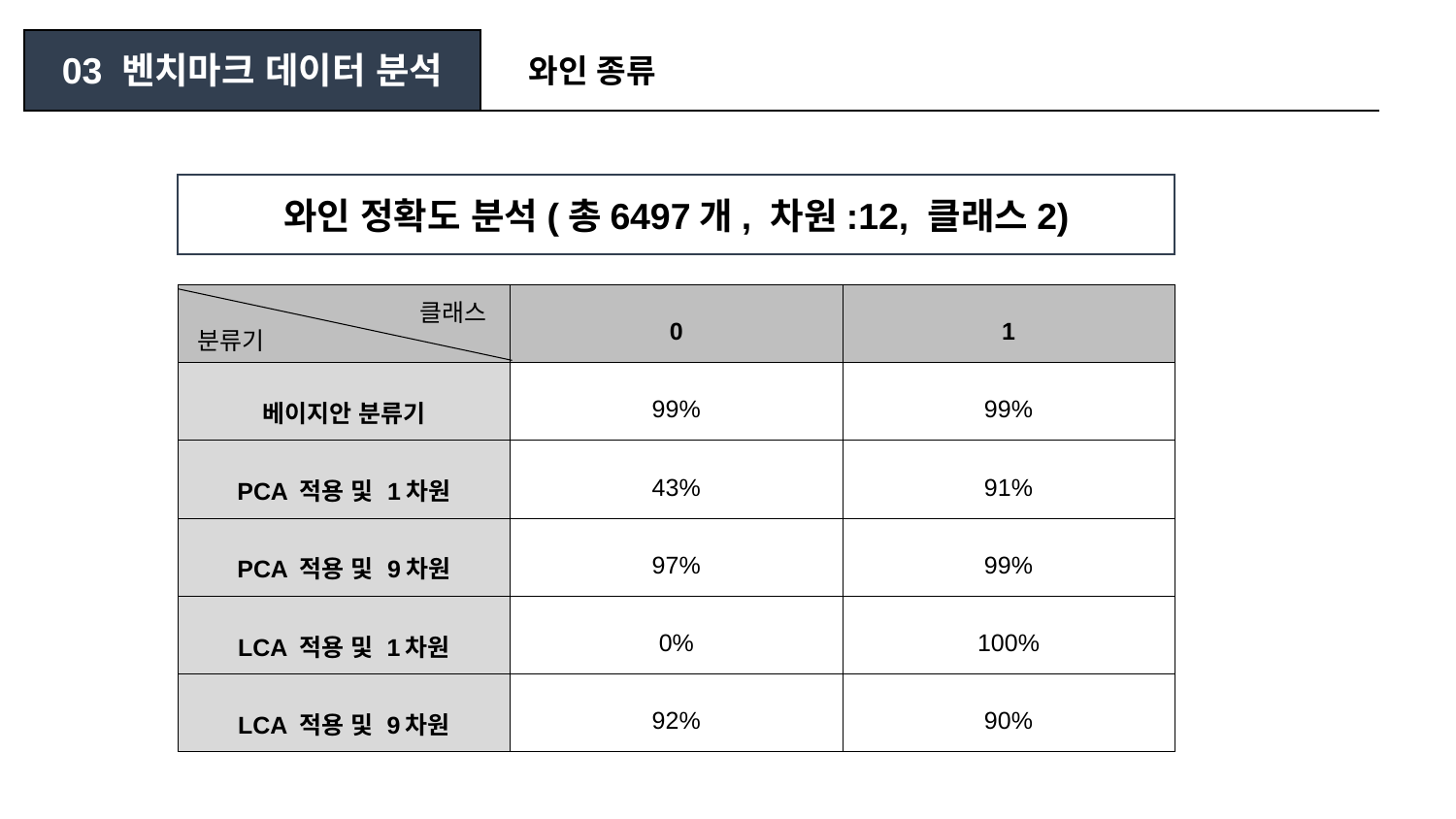

01 이론설명
03 벤치마크 데이터 분석
와인 종류
와인 정확도 분석(총6497개, 차원:12, 클래스2)
|  | 0 | 1 |
| --- | --- | --- |
| 베이지안 분류기 | 99% | 99% |
| PCA 적용 및 1차원 | 43% | 91% |
| PCA 적용 및 9차원 | 97% | 99% |
| LCA 적용 및 1차원 | 0% | 100% |
| LCA 적용 및 9차원 | 92% | 90% |
클래스
분류기